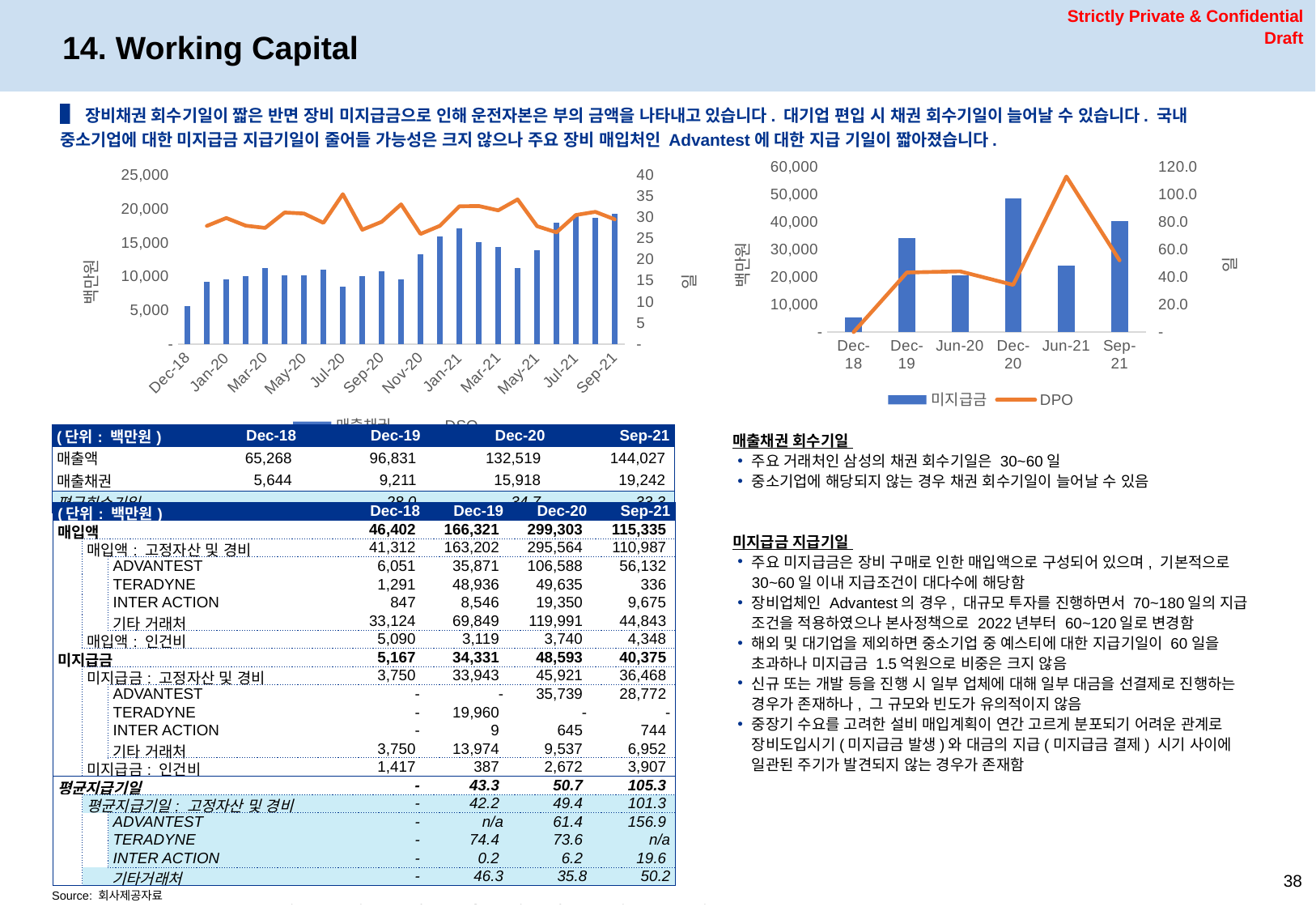

# 14. Working Capital
▌장비채권 회수기일이 짧은 반면 장비 미지급금으로 인해 운전자본은 부의 금액을 나타내고 있습니다. 대기업 편입 시 채권 회수기일이 늘어날 수 있습니다. 국내 중소기업에 대한 미지급금 지급기일이 줄어들 가능성은 크지 않으나 주요 장비 매입처인 Advantest에 대한 지급 기일이 짧아졌습니다.

### Chart

| Category | 미지급금 | DPO |
|---|---|---|
| Dec-18 | 5166625389.0 | None |
| Dec-19 | 34330731456.0 | 43.339533276965284 |
| Jun-20 | 20703319601.0 | 44.17335739252549 |
| Dec-20 | 48592932073.0 | 34.2885496556086 |
| Jun-21 | 24294493927.0 | 113.15027724455835 |
| Sep-21 | 40375492843.0 | 52.15508856086179 |

### Chart

| Category | 매출채권 | DSO |
|---|---|---|
| Dec-18 | 5644367173.0 | None |
| Dec-19 | 9210877467.0 | 27.998071238908352 |
| Jan-20 | 9616137106.0 | 29.86414027944978 |
| Feb-20 | 10063014969.0 | 28.059590656761834 |
| Mar-20 | 11283627698.0 | 27.522389733717567 |
| Apr-20 | 10222768359.0 | 31.168253031047875 |
| May-20 | 10204222854.0 | 30.92790142265533 |
| Jun-20 | 11030682781.0 | 28.72816144131866 |
| Jul-20 | 8529997710.0 | 35.518379240797174 |
| Aug-20 | 10063995035.0 | 27.096937786612077 |
| Sep-20 | 10822153764.0 | 28.9711847943638 |
| Oct-20 | 9632421653.0 | 33.11025447424847 |
| Nov-20 | 13275435291.0 | 26.08966288248883 |
| Dec-20 | 15917659371.0 | 28.020284001864233 |
| Jan-21 | 17162702292.0 | 32.64594729310272 |
| Feb-21 | 15109885016.0 | 32.70487737530627 |
| Mar-21 | 14425593057.0 | 31.679306818431503 |
| Apr-21 | 11289889470.0 | 34.26805500474789 |
| May-21 | 13850627346.0 | 27.931191992724823 |
| Jun-21 | 17940778634.0 | 26.464944866120135 |
| Jul-21 | 19209791048.0 | 30.574946976617827 |
| Aug-21 | 18681809376.0 | 31.333330661936436 |
| Sep-21 | 19242339579.0 | 29.5514302162797 |
| (단위: 백만원) | Dec-18 | Dec-19 | Dec-20 | Sep-21 |
| --- | --- | --- | --- | --- |
| 매출액 | 65,268 | 96,831 | 132,519 | 144,027 |
| 매출채권 | 5,644 | 9,211 | 15,918 | 19,242 |
| 평균회수기일 | - | 28.0 | 34.7 | 33.3 |
매출채권 회수기일
주요 거래처인 삼성의 채권 회수기일은 30~60일
중소기업에 해당되지 않는 경우 채권 회수기일이 늘어날 수 있음

미지급금 지급기일
주요 미지급금은 장비 구매로 인한 매입액으로 구성되어 있으며, 기본적으로 30~60일 이내 지급조건이 대다수에 해당함
장비업체인 Advantest의 경우, 대규모 투자를 진행하면서 70~180일의 지급 조건을 적용하였으나 본사정책으로 2022년부터 60~120일로 변경함
해외 및 대기업을 제외하면 중소기업 중 예스티에 대한 지급기일이 60일을 초과하나 미지급금 1.5억원으로 비중은 크지 않음
신규 또는 개발 등을 진행 시 일부 업체에 대해 일부 대금을 선결제로 진행하는 경우가 존재하나, 그 규모와 빈도가 유의적이지 않음
중장기 수요를 고려한 설비 매입계획이 연간 고르게 분포되기 어려운 관계로 장비도입시기(미지급금 발생)와 대금의 지급(미지급금 결제) 시기 사이에 일관된 주기가 발견되지 않는 경우가 존재함
| (단위: 백만원) |  |  |  | Dec-18 | Dec-19 | Dec-20 | Sep-21 |
| --- | --- | --- | --- | --- | --- | --- | --- |
| 매입액 |  |  |  | 46,402 | 166,321 | 299,303 | 115,335 |
|  | 매입액: 고정자산 및 경비 |  |  | 41,312 | 163,202 | 295,564 | 110,987 |
|  |  | ADVANTEST |  | 6,051 | 35,871 | 106,588 | 56,132 |
|  |  | TERADYNE |  | 1,291 | 48,936 | 49,635 | 336 |
|  |  | INTER ACTION |  | 847 | 8,546 | 19,350 | 9,675 |
|  |  | 기타 거래처 |  | 33,124 | 69,849 | 119,991 | 44,843 |
|  | 매입액: 인건비 |  |  | 5,090 | 3,119 | 3,740 | 4,348 |
| 미지급금 |  |  |  | 5,167 | 34,331 | 48,593 | 40,375 |
|  | 미지급금: 고정자산 및 경비 |  |  | 3,750 | 33,943 | 45,921 | 36,468 |
|  |  | ADVANTEST |  | - | - | 35,739 | 28,772 |
|  |  | TERADYNE |  | - | 19,960 | - | - |
|  |  | INTER ACTION |  | - | 9 | 645 | 744 |
|  |  | 기타 거래처 |  | 3,750 | 13,974 | 9,537 | 6,952 |
|  | 미지급금: 인건비 |  |  | 1,417 | 387 | 2,672 | 3,907 |
| 평균지급기일 |  |  |  | - | 43.3 | 50.7 | 105.3 |
|  | 평균지급기일: 고정자산 및 경비 |  |  | - | 42.2 | 49.4 | 101.3 |
|  |  | ADVANTEST |  | - | n/a | 61.4 | 156.9 |
|  |  | TERADYNE |  | - | 74.4 | 73.6 | n/a |
|  |  | INTER ACTION |  | - | 0.2 | 6.2 | 19.6 |
|  | 기타거래처 |  |  | - | 46.3 | 35.8 | 50.2 |

Source: 회사제공자료